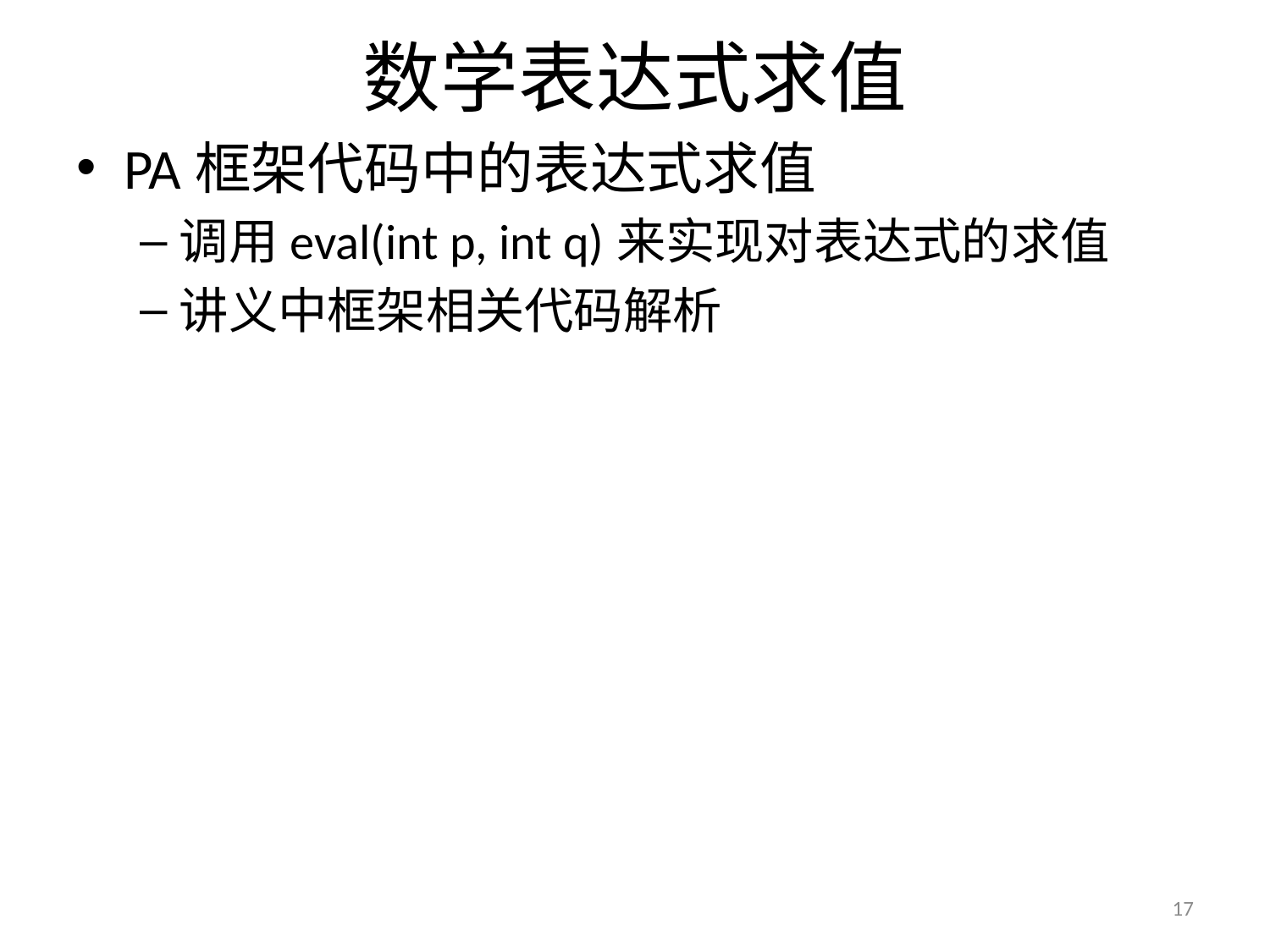

# 数学表达式求值
PA框架代码中的表达式求值
调用eval(int p, int q)来实现对表达式的求值
讲义中框架相关代码解析
17